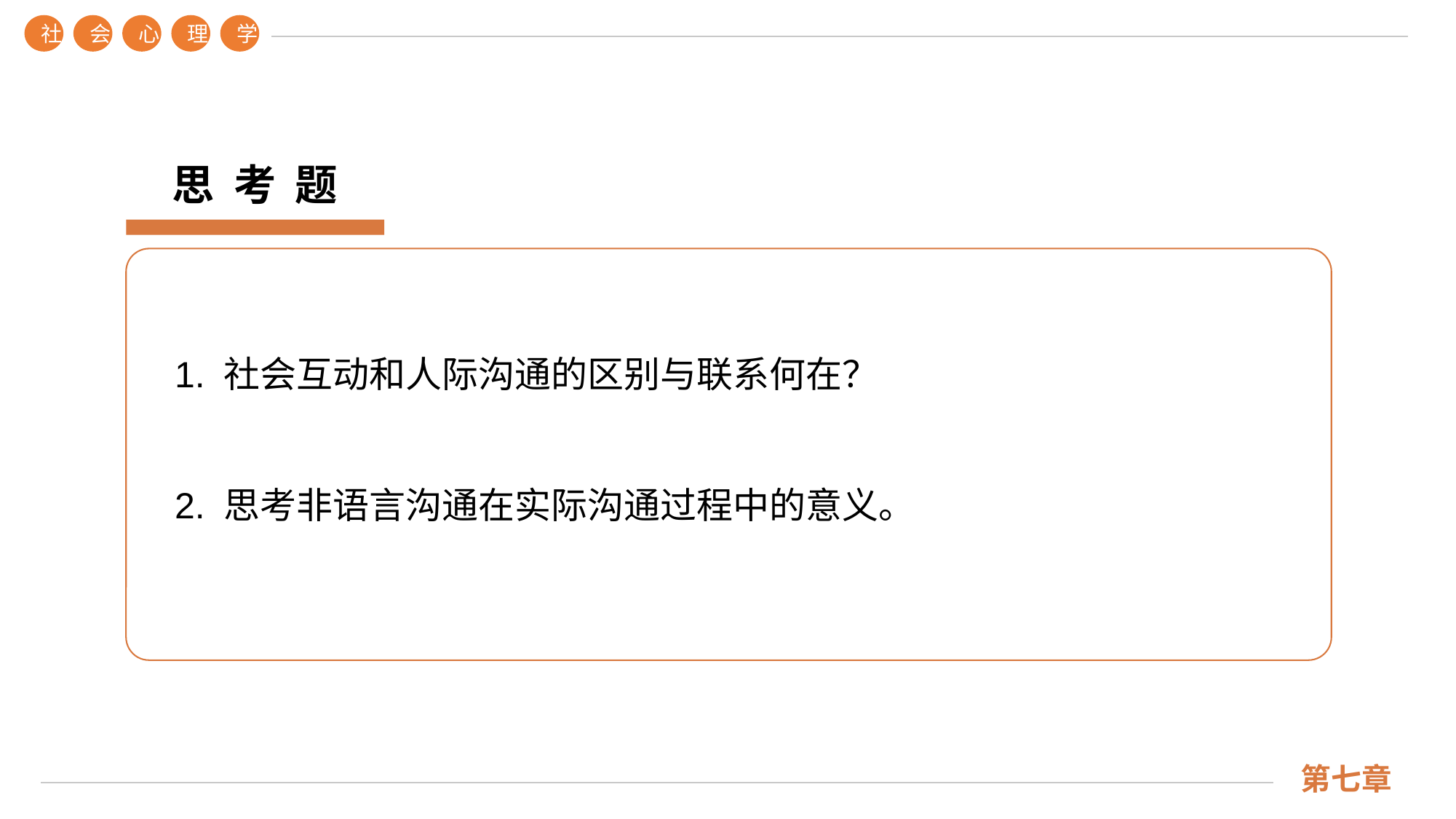

社
会
心
理
学
第七章

思  考  题

1. 社会互动和人际沟通的区别与联系何在？

2. 思考非语言沟通在实际沟通过程中的意义。